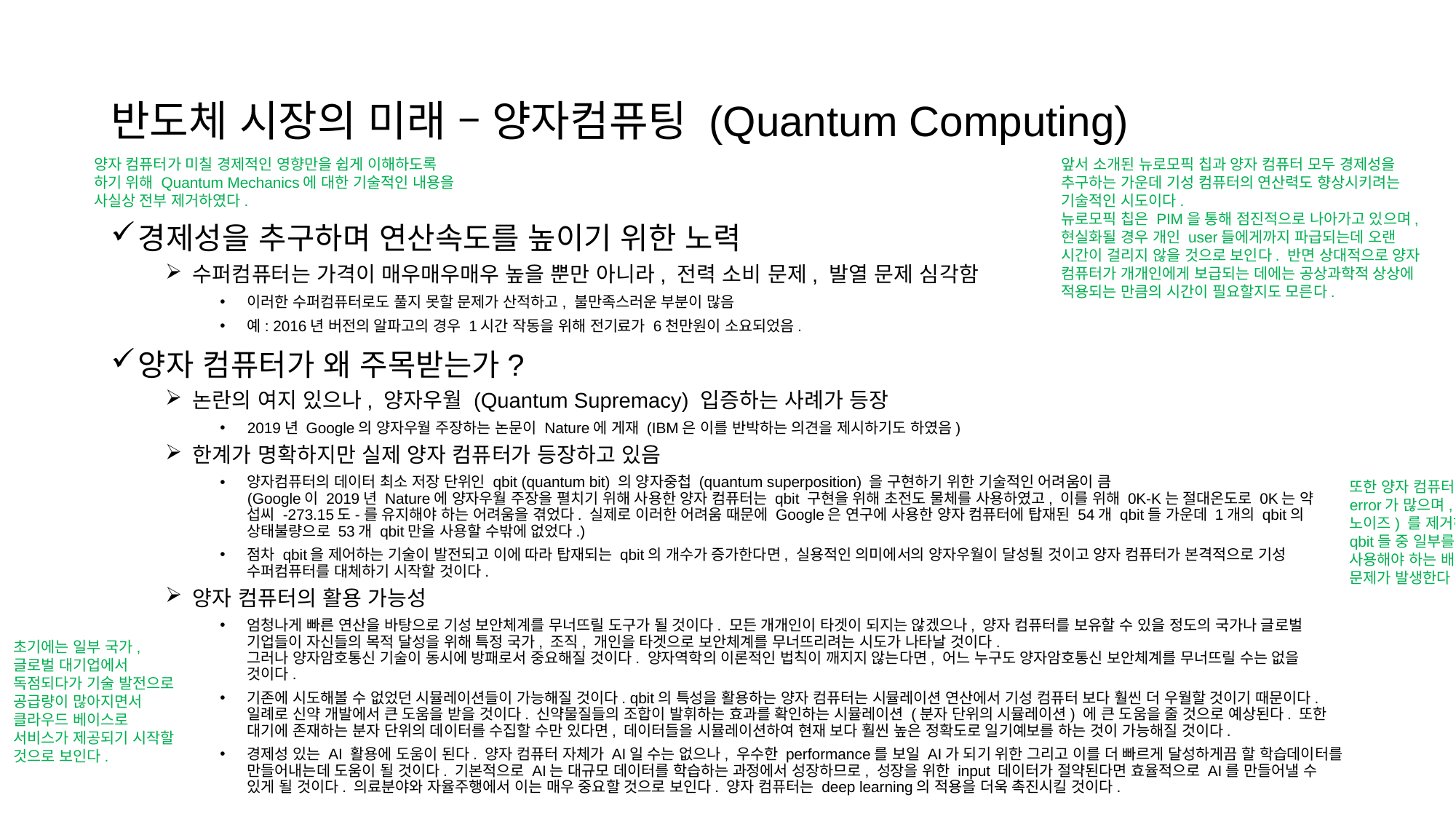

# 반도체 시장의 미래 – 양자컴퓨팅 (Quantum Computing)
양자 컴퓨터가 미칠 경제적인 영향만을 쉽게 이해하도록 하기 위해 Quantum Mechanics에 대한 기술적인 내용을 사실상 전부 제거하였다.
앞서 소개된 뉴로모픽 칩과 양자 컴퓨터 모두 경제성을 추구하는 가운데 기성 컴퓨터의 연산력도 향상시키려는 기술적인 시도이다.
뉴로모픽 칩은 PIM을 통해 점진적으로 나아가고 있으며, 현실화될 경우 개인 user들에게까지 파급되는데 오랜 시간이 걸리지 않을 것으로 보인다. 반면 상대적으로 양자 컴퓨터가 개개인에게 보급되는 데에는 공상과학적 상상에 적용되는 만큼의 시간이 필요할지도 모른다.
경제성을 추구하며 연산속도를 높이기 위한 노력
수퍼컴퓨터는 가격이 매우매우매우 높을 뿐만 아니라, 전력 소비 문제, 발열 문제 심각함
이러한 수퍼컴퓨터로도 풀지 못할 문제가 산적하고, 불만족스러운 부분이 많음
예: 2016년 버전의 알파고의 경우 1시간 작동을 위해 전기료가 6천만원이 소요되었음.
양자 컴퓨터가 왜 주목받는가?
논란의 여지 있으나, 양자우월 (Quantum Supremacy) 입증하는 사례가 등장
2019년 Google의 양자우월 주장하는 논문이 Nature에 게재 (IBM은 이를 반박하는 의견을 제시하기도 하였음)
한계가 명확하지만 실제 양자 컴퓨터가 등장하고 있음
양자컴퓨터의 데이터 최소 저장 단위인 qbit (quantum bit) 의 양자중첩 (quantum superposition) 을 구현하기 위한 기술적인 어려움이 큼
(Google이 2019년 Nature에 양자우월 주장을 펼치기 위해 사용한 양자 컴퓨터는 qbit 구현을 위해 초전도 물체를 사용하였고, 이를 위해 0K-K는 절대온도로 0K는 약 섭씨 -273.15도-를 유지해야 하는 어려움을 겪었다. 실제로 이러한 어려움 때문에 Google은 연구에 사용한 양자 컴퓨터에 탑재된 54개 qbit들 가운데 1개의 qbit의 상태불량으로 53개 qbit만을 사용할 수밖에 없었다.)
점차 qbit을 제어하는 기술이 발전되고 이에 따라 탑재되는 qbit의 개수가 증가한다면, 실용적인 의미에서의 양자우월이 달성될 것이고 양자 컴퓨터가 본격적으로 기성 수퍼컴퓨터를 대체하기 시작할 것이다.
양자 컴퓨터의 활용 가능성
엄청나게 빠른 연산을 바탕으로 기성 보안체계를 무너뜨릴 도구가 될 것이다. 모든 개개인이 타겟이 되지는 않겠으나, 양자 컴퓨터를 보유할 수 있을 정도의 국가나 글로벌 기업들이 자신들의 목적 달성을 위해 특정 국가, 조직, 개인을 타겟으로 보안체계를 무너뜨리려는 시도가 나타날 것이다.
그러나 양자암호통신 기술이 동시에 방패로서 중요해질 것이다. 양자역학의 이론적인 법칙이 깨지지 않는다면, 어느 누구도 양자암호통신 보안체계를 무너뜨릴 수는 없을 것이다.
기존에 시도해볼 수 없었던 시뮬레이션들이 가능해질 것이다. qbit의 특성을 활용하는 양자 컴퓨터는 시뮬레이션 연산에서 기성 컴퓨터 보다 훨씬 더 우월할 것이기 때문이다. 일례로 신약 개발에서 큰 도움을 받을 것이다. 신약물질들의 조합이 발휘하는 효과를 확인하는 시뮬레이션 (분자 단위의 시뮬레이션) 에 큰 도움을 줄 것으로 예상된다. 또한 대기에 존재하는 분자 단위의 데이터를 수집할 수만 있다면, 데이터들을 시뮬레이션하여 현재 보다 훨씬 높은 정확도로 일기예보를 하는 것이 가능해질 것이다.
경제성 있는 AI 활용에 도움이 된다. 양자 컴퓨터 자체가 AI일 수는 없으나, 우수한 performance를 보일 AI가 되기 위한 그리고 이를 더 빠르게 달성하게끔 할 학습데이터를 만들어내는데 도움이 될 것이다. 기본적으로 AI는 대규모 데이터를 학습하는 과정에서 성장하므로, 성장을 위한 input 데이터가 절약된다면 효율적으로 AI를 만들어낼 수 있게 될 것이다. 의료분야와 자율주행에서 이는 매우 중요할 것으로 보인다. 양자 컴퓨터는 deep learning의 적용을 더욱 촉진시킬 것이다.

또한 양자 컴퓨터에서는 연산 결과에 error가 많으며, 이러한 error (노이즈) 를 제거하기 위해 탑재된 qbit들 중 일부를 error 수정에 사용해야 하는 배 보다 배꼽이 큰 문제가 발생한다.
초기에는 일부 국가, 글로벌 대기업에서 독점되다가 기술 발전으로 공급량이 많아지면서 클라우드 베이스로 서비스가 제공되기 시작할 것으로 보인다.